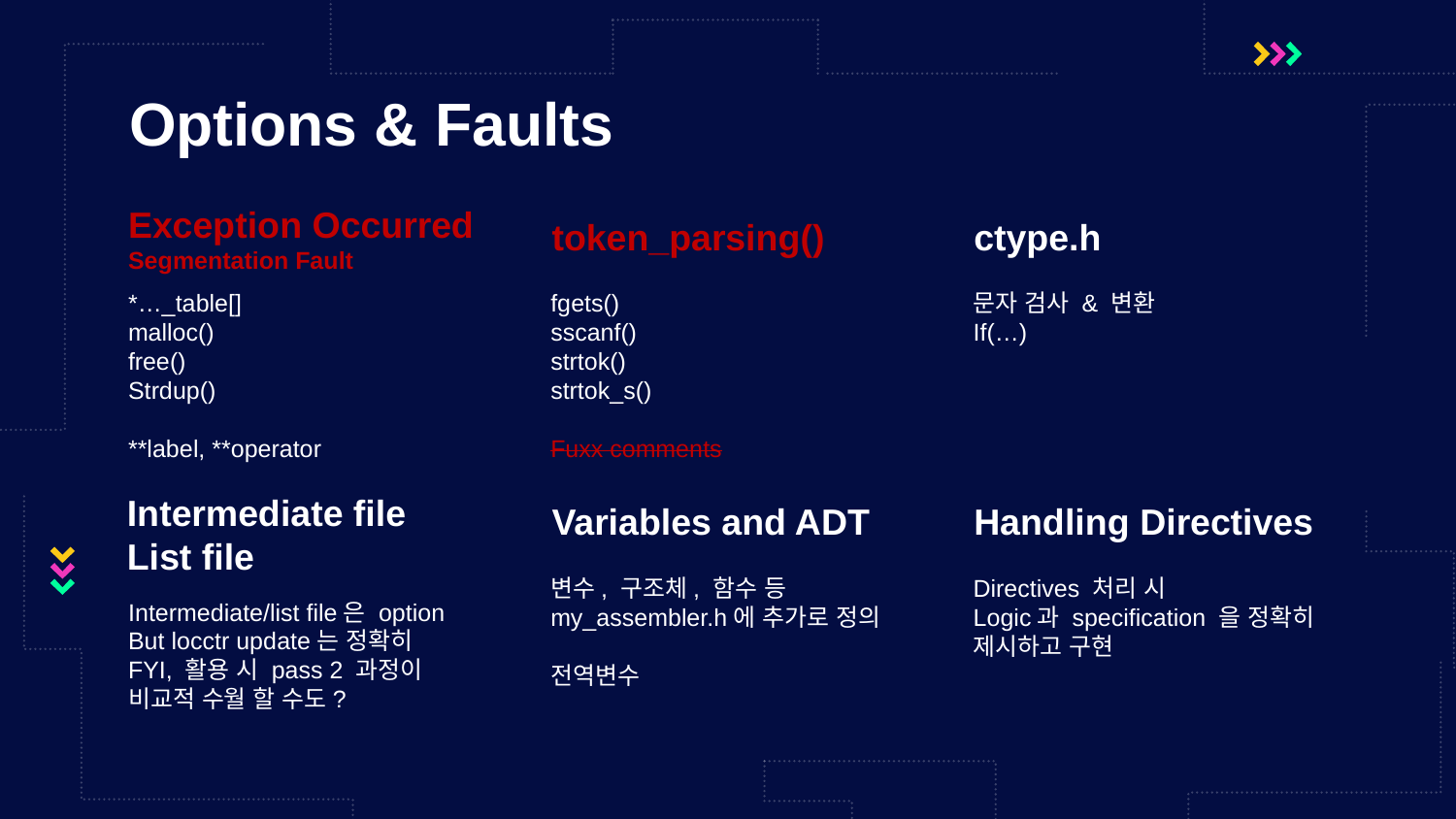

# Options & Faults
token_parsing()
ctype.h

Exception Occurred
Segmentation Fault
*…_table[]
malloc()
free()
Strdup()

**label, **operator
fgets()
sscanf()
strtok()
strtok_s()

Fuxx comments

문자 검사 & 변환
If(…)
Variables and ADT
Handling Directives
Intermediate file
List file
변수, 구조체, 함수 등
my_assembler.h에 추가로 정의

전역변수
Directives 처리 시
Logic과 specification 을 정확히 제시하고 구현
Intermediate/list file은 option
But locctr update는 정확히
FYI, 활용 시 pass 2 과정이 비교적 수월 할 수도?